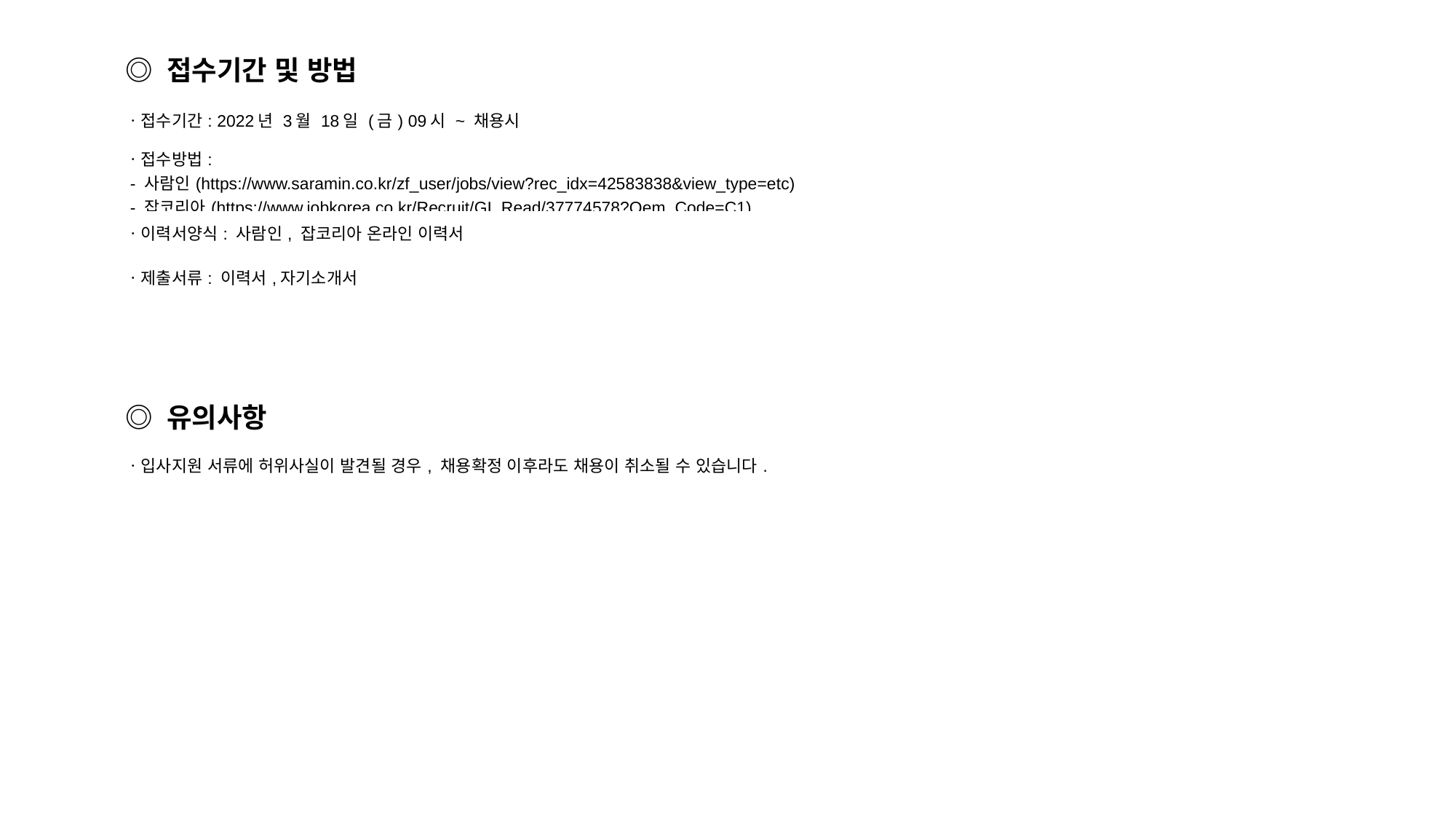

◎ 접수기간 및 방법
| ㆍ접수기간: 2022년 3월 18일 (금) 09시 ~ 채용시 |
| --- |
| ㆍ접수방법: - 사람인(https://www.saramin.co.kr/zf\_user/jobs/view?rec\_idx=42583838&view\_type=etc) - 잡코리아(https://www.jobkorea.co.kr/Recruit/GI\_Read/37774578?Oem\_Code=C1) |
| ㆍ이력서양식: 사람인, 잡코리아 온라인 이력서 |
| ㆍ제출서류: 이력서,자기소개서 |
◎ 유의사항
| ㆍ입사지원 서류에 허위사실이 발견될 경우, 채용확정 이후라도 채용이 취소될 수 있습니다. |
| --- |
|  |
|  |
|  |